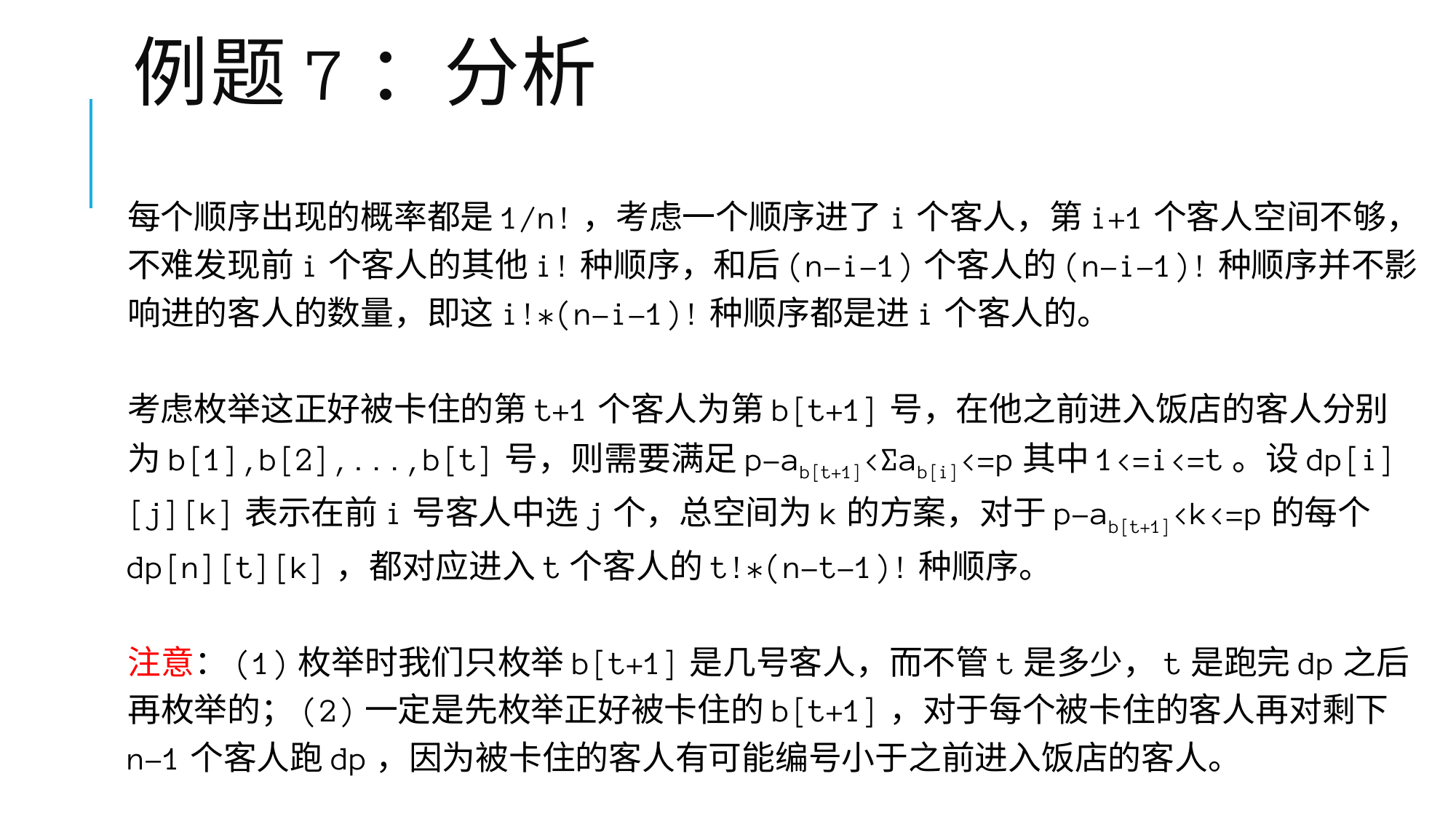

# 例题7：分析
每个顺序出现的概率都是1/n!，考虑一个顺序进了i个客人，第i+1个客人空间不够，不难发现前i个客人的其他i!种顺序，和后(n-i-1)个客人的(n-i-1)!种顺序并不影响进的客人的数量，即这i!*(n-i-1)!种顺序都是进i个客人的。

考虑枚举这正好被卡住的第t+1个客人为第b[t+1]号，在他之前进入饭店的客人分别为b[1],b[2],...,b[t]号，则需要满足p-ab[t+1]<∑ab[i]<=p其中1<=i<=t。设dp[i][j][k]表示在前i号客人中选j个，总空间为k的方案，对于p-ab[t+1]<k<=p的每个dp[n][t][k]，都对应进入t个客人的t!*(n-t-1)!种顺序。

注意：(1)枚举时我们只枚举b[t+1]是几号客人，而不管t是多少，t是跑完dp之后再枚举的；(2)一定是先枚举正好被卡住的b[t+1]，对于每个被卡住的客人再对剩下n-1个客人跑dp，因为被卡住的客人有可能编号小于之前进入饭店的客人。